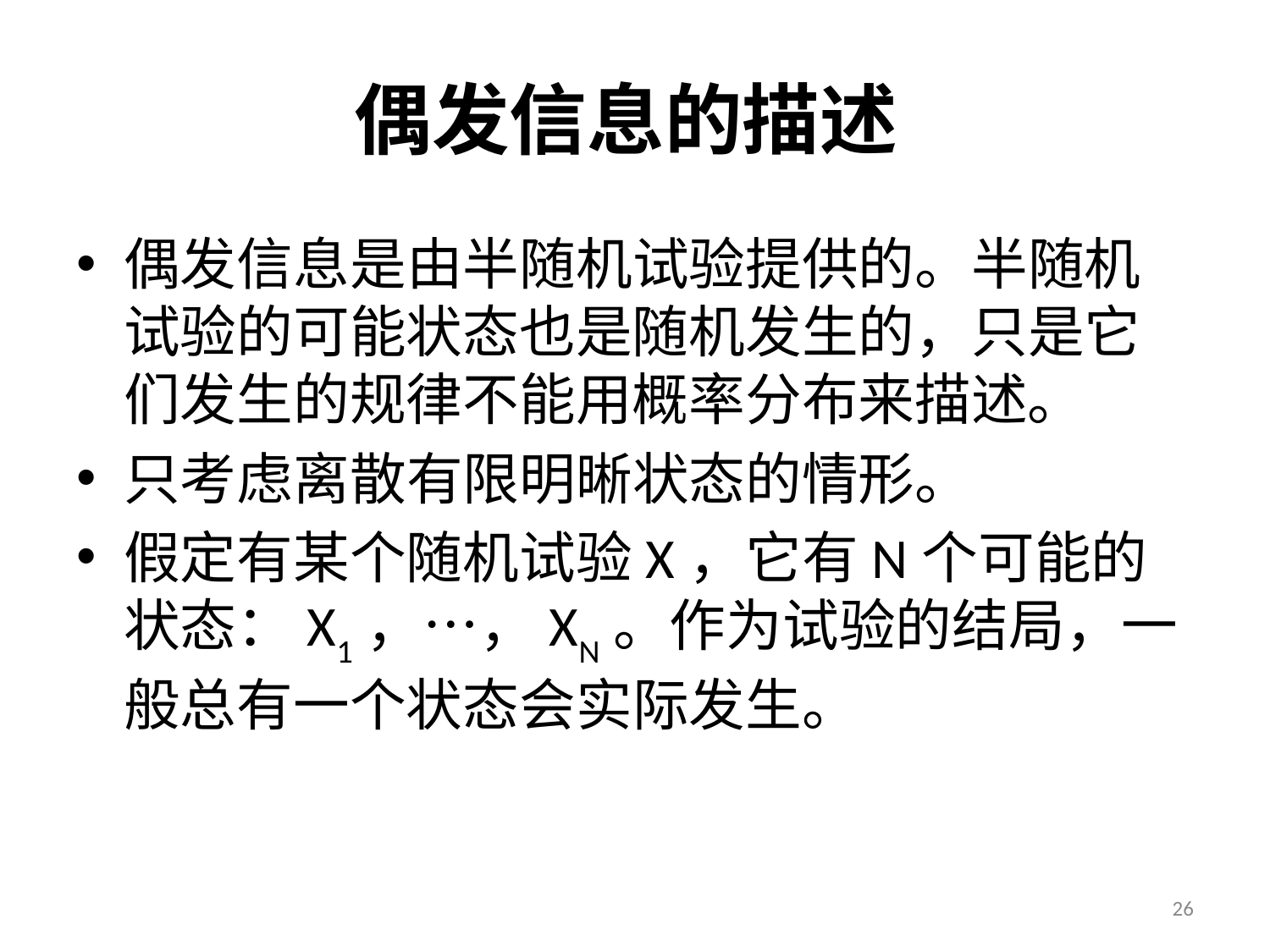

# 偶发信息的描述
偶发信息是由半随机试验提供的。半随机试验的可能状态也是随机发生的，只是它们发生的规律不能用概率分布来描述。
只考虑离散有限明晰状态的情形。
假定有某个随机试验X，它有N个可能的状态：X1，…，XN。作为试验的结局，一般总有一个状态会实际发生。
26